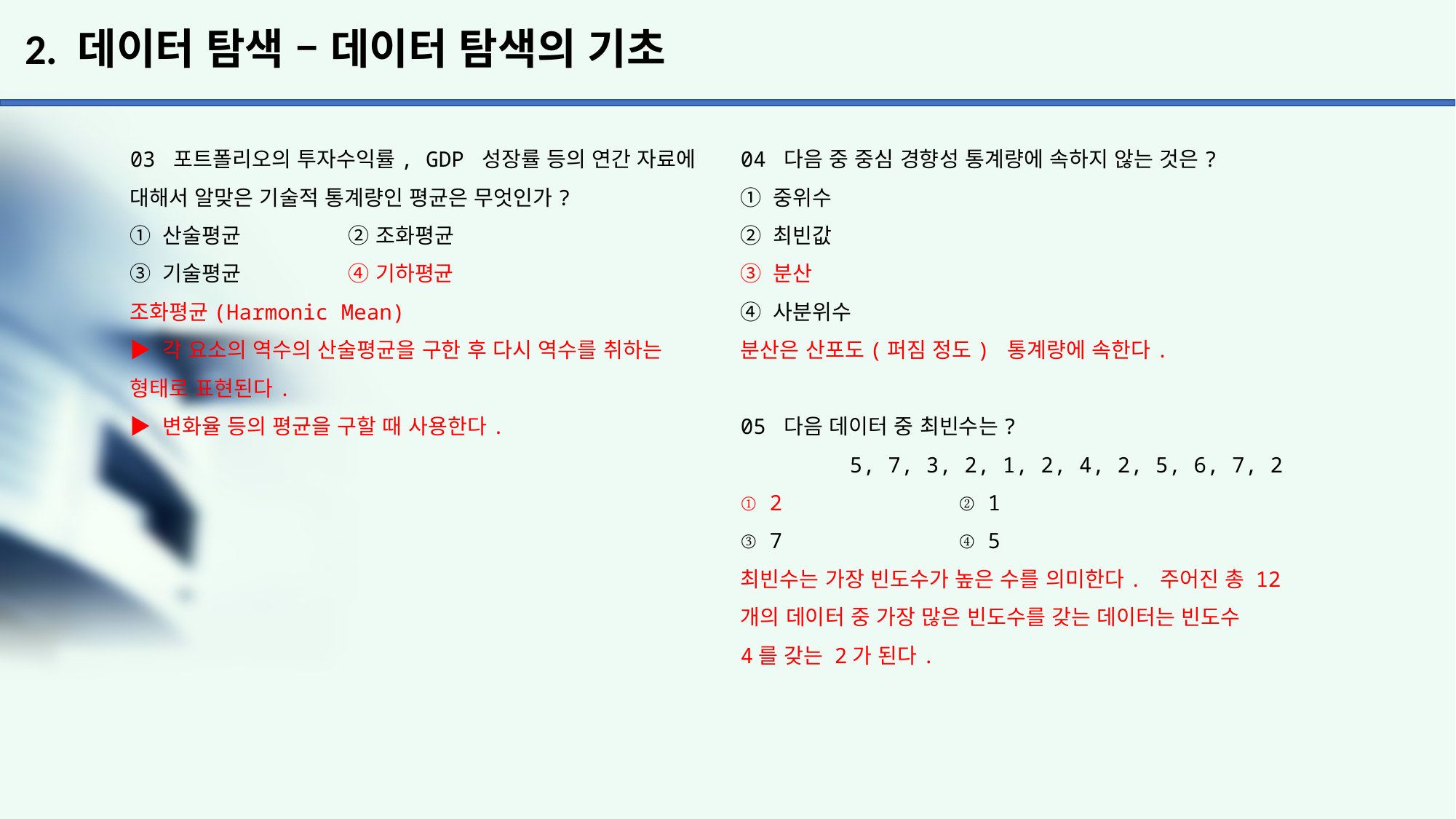

# 2. 데이터 탐색 – 데이터 탐색의 기초
03 포트폴리오의 투자수익률, GDP 성장률 등의 연간 자료에 대해서 알맞은 기술적 통계량인 평균은 무엇인가?
① 산술평균	② 조화평균
③ 기술평균	④ 기하평균
조화평균(Harmonic Mean)
▶ 각 요소의 역수의 산술평균을 구한 후 다시 역수를 취하는 형태로 표현된다.
▶ 변화율 등의 평균을 구할 때 사용한다.
04 다음 중 중심 경향성 통계량에 속하지 않는 것은?
① 중위수
② 최빈값
③ 분산
④ 사분위수
분산은 산포도(퍼짐 정도) 통계량에 속한다.

05 다음 데이터 중 최빈수는?
	5, 7, 3, 2, 1, 2, 4, 2, 5, 6, 7, 2
① 2		② 1
③ 7		④ 5
최빈수는 가장 빈도수가 높은 수를 의미한다. 주어진 총 12
개의 데이터 중 가장 많은 빈도수를 갖는 데이터는 빈도수
4를 갖는 2가 된다.